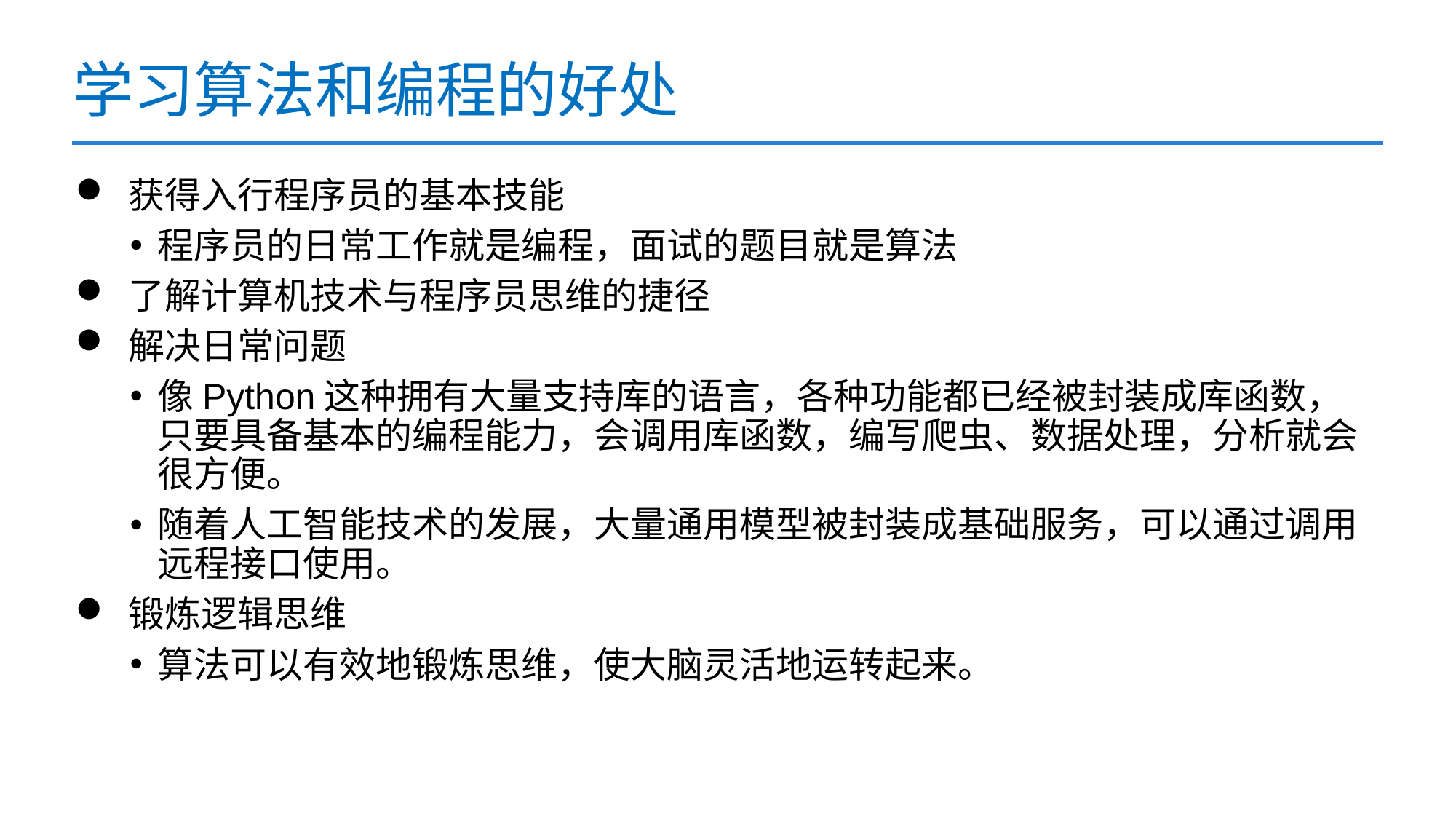

# 学习算法和编程的好处
 获得入行程序员的基本技能
程序员的日常工作就是编程，面试的题目就是算法
 了解计算机技术与程序员思维的捷径
 解决日常问题
像Python这种拥有大量支持库的语言，各种功能都已经被封装成库函数，只要具备基本的编程能力，会调用库函数，编写爬虫、数据处理，分析就会很方便。
随着人工智能技术的发展，大量通用模型被封装成基础服务，可以通过调用远程接口使用。
 锻炼逻辑思维
算法可以有效地锻炼思维，使大脑灵活地运转起来。